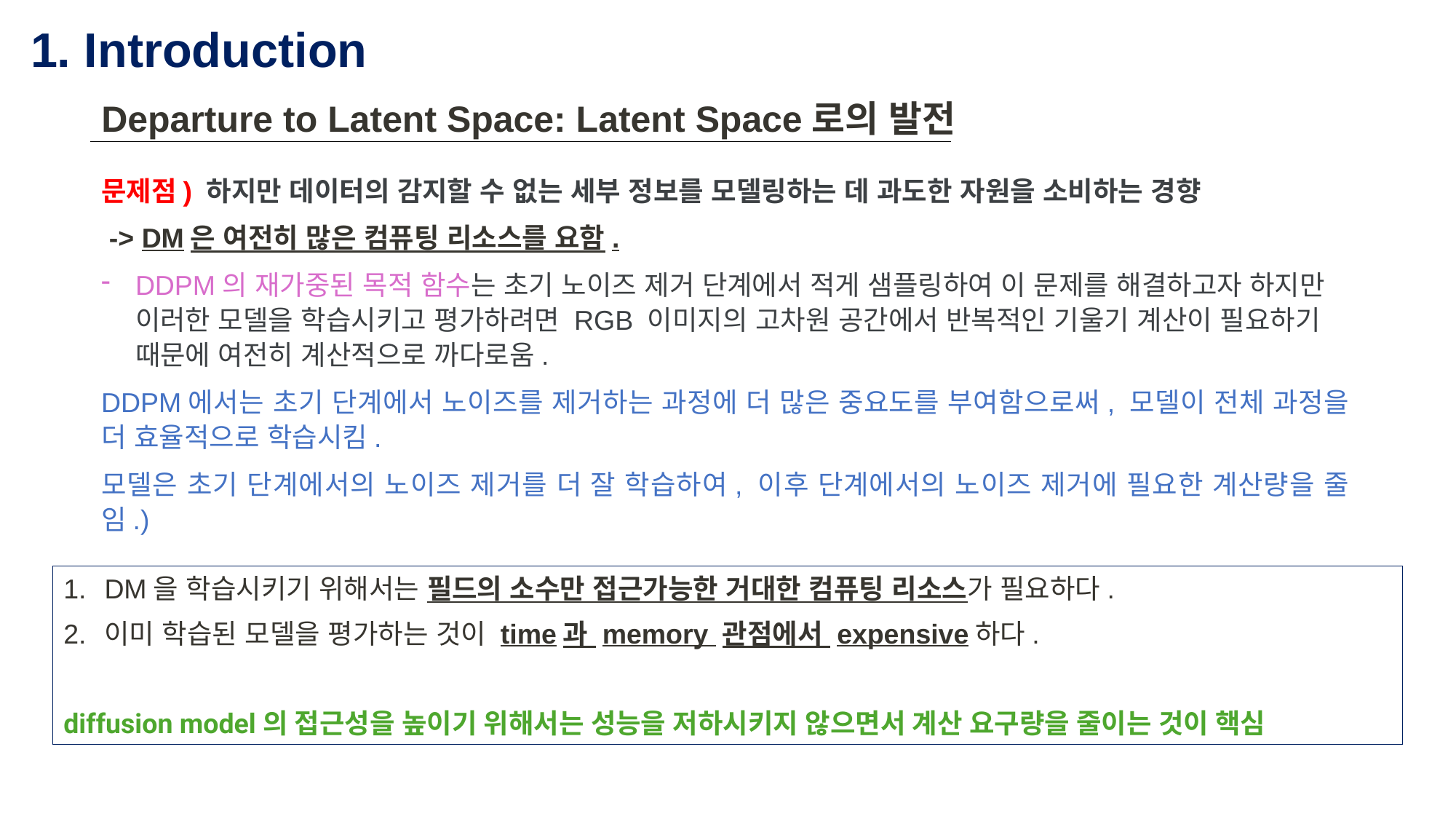

1. Introduction
Departure to Latent Space: Latent Space로의 발전
문제점) 하지만 데이터의 감지할 수 없는 세부 정보를 모델링하는 데 과도한 자원을 소비하는 경향
 -> DM은 여전히 많은 컴퓨팅 리소스를 요함.
DDPM의 재가중된 목적 함수는 초기 노이즈 제거 단계에서 적게 샘플링하여 이 문제를 해결하고자 하지만 이러한 모델을 학습시키고 평가하려면 RGB 이미지의 고차원 공간에서 반복적인 기울기 계산이 필요하기 때문에 여전히 계산적으로 까다로움.
DDPM에서는 초기 단계에서 노이즈를 제거하는 과정에 더 많은 중요도를 부여함으로써, 모델이 전체 과정을 더 효율적으로 학습시킴.
모델은 초기 단계에서의 노이즈 제거를 더 잘 학습하여, 이후 단계에서의 노이즈 제거에 필요한 계산량을 줄임.)
DM을 학습시키기 위해서는 필드의 소수만 접근가능한 거대한 컴퓨팅 리소스가 필요하다.
이미 학습된 모델을 평가하는 것이 time과 memory 관점에서 expensive하다.

diffusion model의 접근성을 높이기 위해서는 성능을 저하시키지 않으면서 계산 요구량을 줄이는 것이 핵심